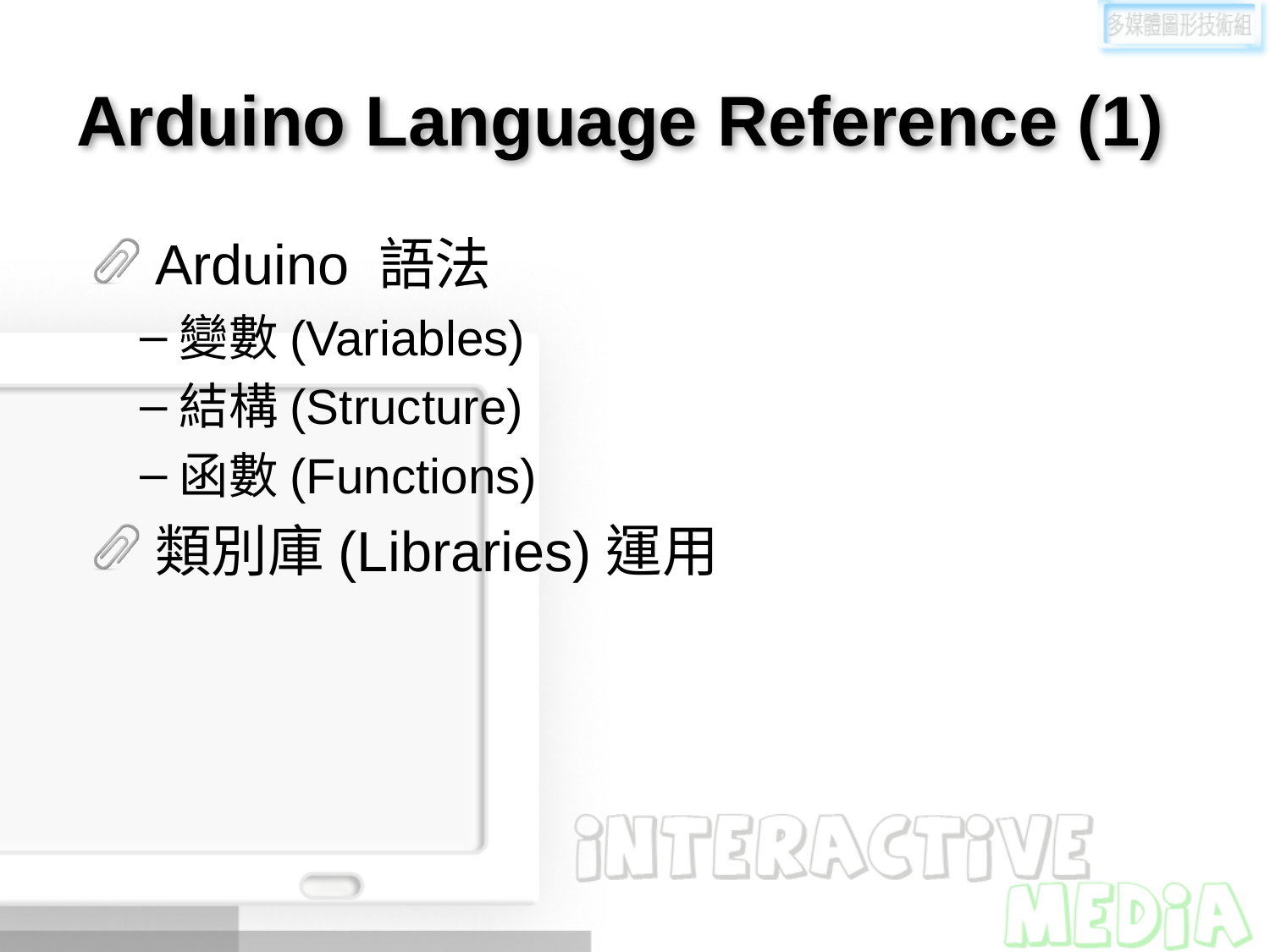

# Arduino Language Reference (1)
Arduino 語法
變數(Variables)
結構(Structure)
函數(Functions)
類別庫(Libraries)運用